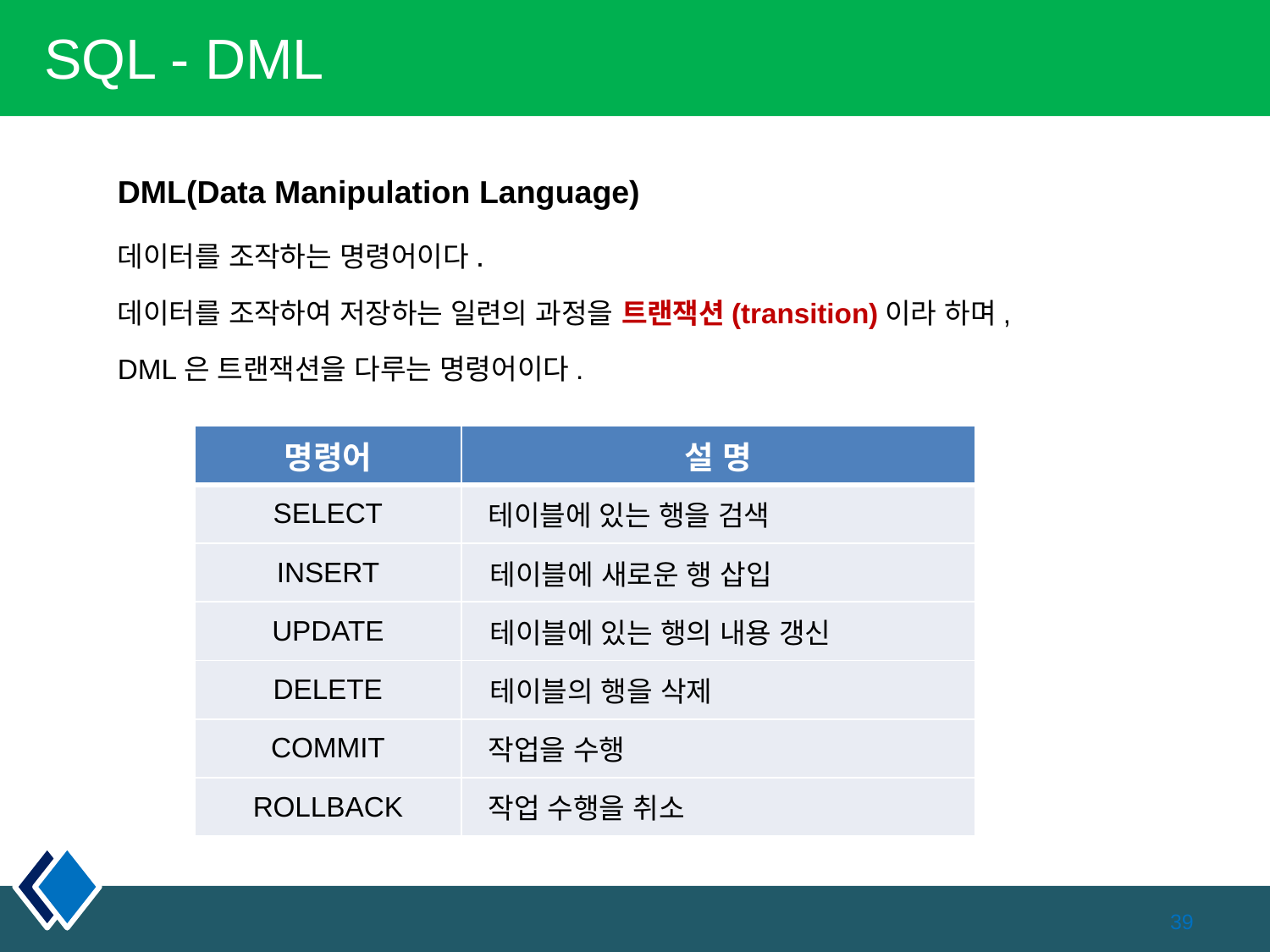

# SQL - DML
DML(Data Manipulation Language)
데이터를 조작하는 명령어이다.
데이터를 조작하여 저장하는 일련의 과정을 트랜잭션(transition)이라 하며,
DML은 트랜잭션을 다루는 명령어이다.
| 명령어 | 설 명 |
| --- | --- |
| SELECT | 테이블에 있는 행을 검색 |
| INSERT | 테이블에 새로운 행 삽입 |
| UPDATE | 테이블에 있는 행의 내용 갱신 |
| DELETE | 테이블의 행을 삭제 |
| COMMIT | 작업을 수행 |
| ROLLBACK | 작업 수행을 취소 |
39